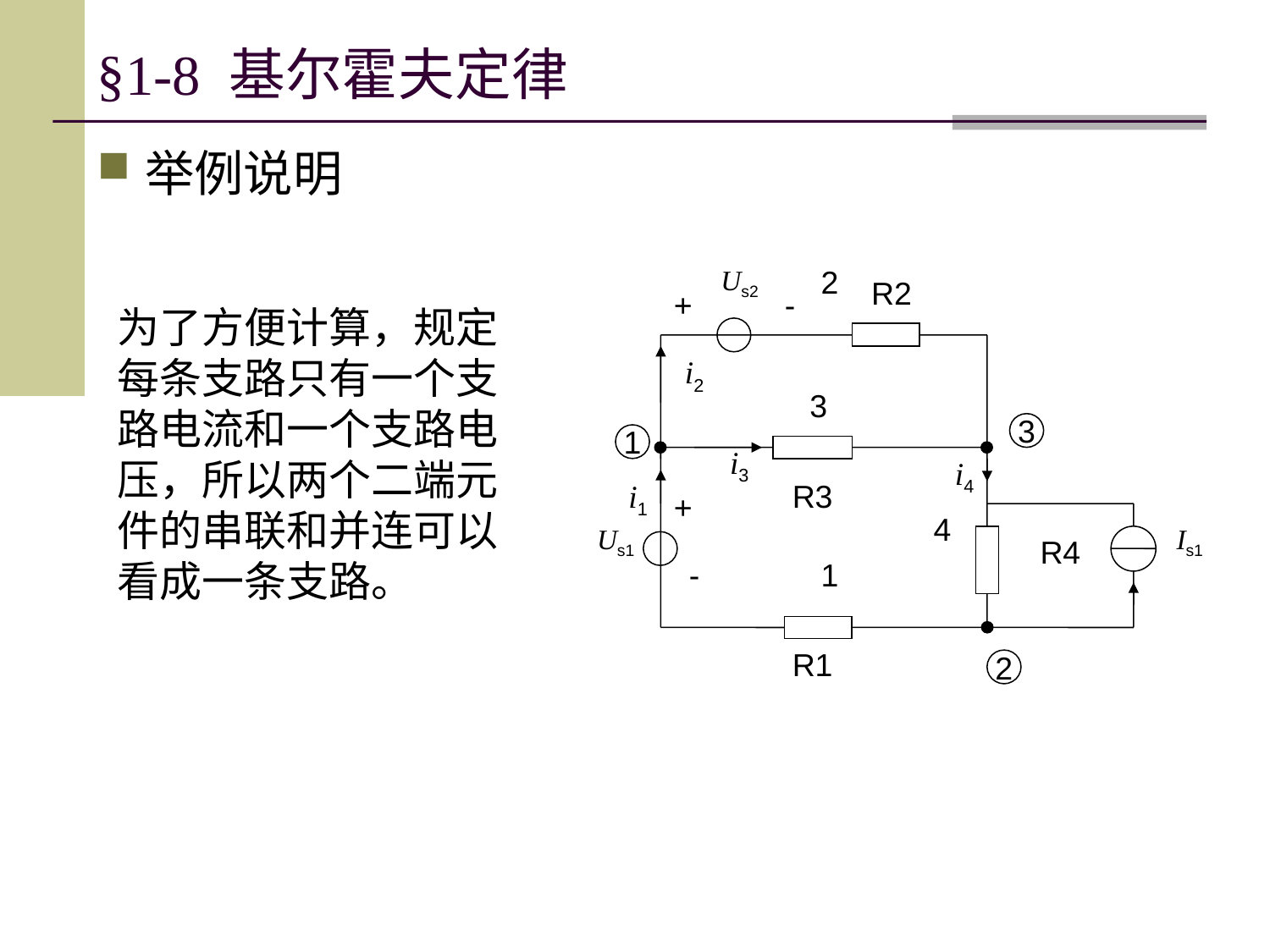

# §1-8 基尔霍夫定律
举例说明
Us2
2
R2
+
-

i2
3
3
1
i3

i4

i1

R3
+

4

Us1
Is1

R4

-
1

R1
2
为了方便计算，规定每条支路只有一个支路电流和一个支路电压，所以两个二端元件的串联和并连可以看成一条支路。